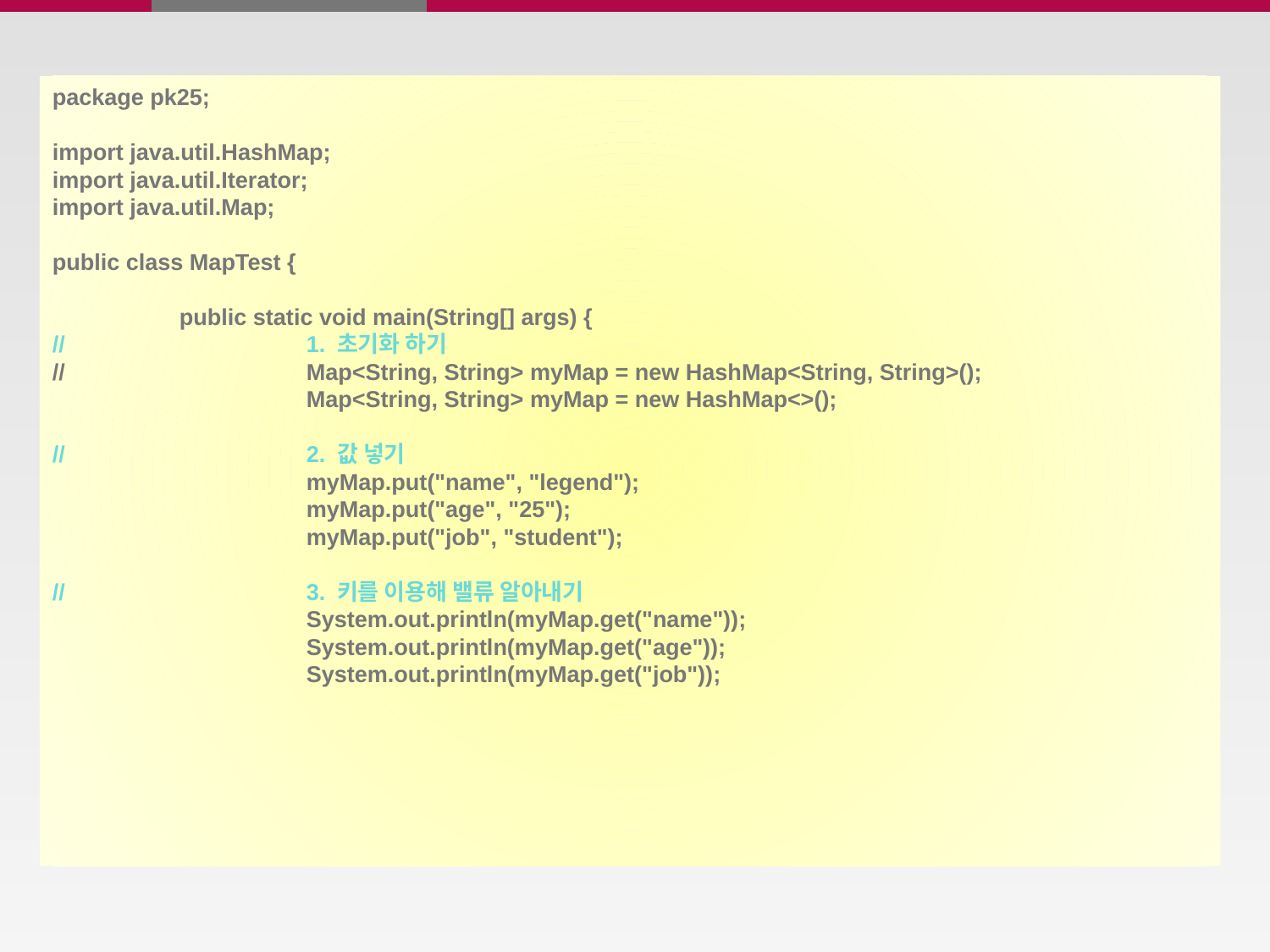

package pk25;

import java.util.HashMap;
import java.util.Iterator;
import java.util.Map;

public class MapTest {

	public static void main(String[] args) {
//		1. 초기화 하기
//		Map<String, String> myMap = new HashMap<String, String>();
		Map<String, String> myMap = new HashMap<>();

//		2. 값 넣기
		myMap.put("name", "legend");
		myMap.put("age", "25");
		myMap.put("job", "student");

//		3. 키를 이용해 밸류 알아내기
		System.out.println(myMap.get("name"));
		System.out.println(myMap.get("age"));
		System.out.println(myMap.get("job"));